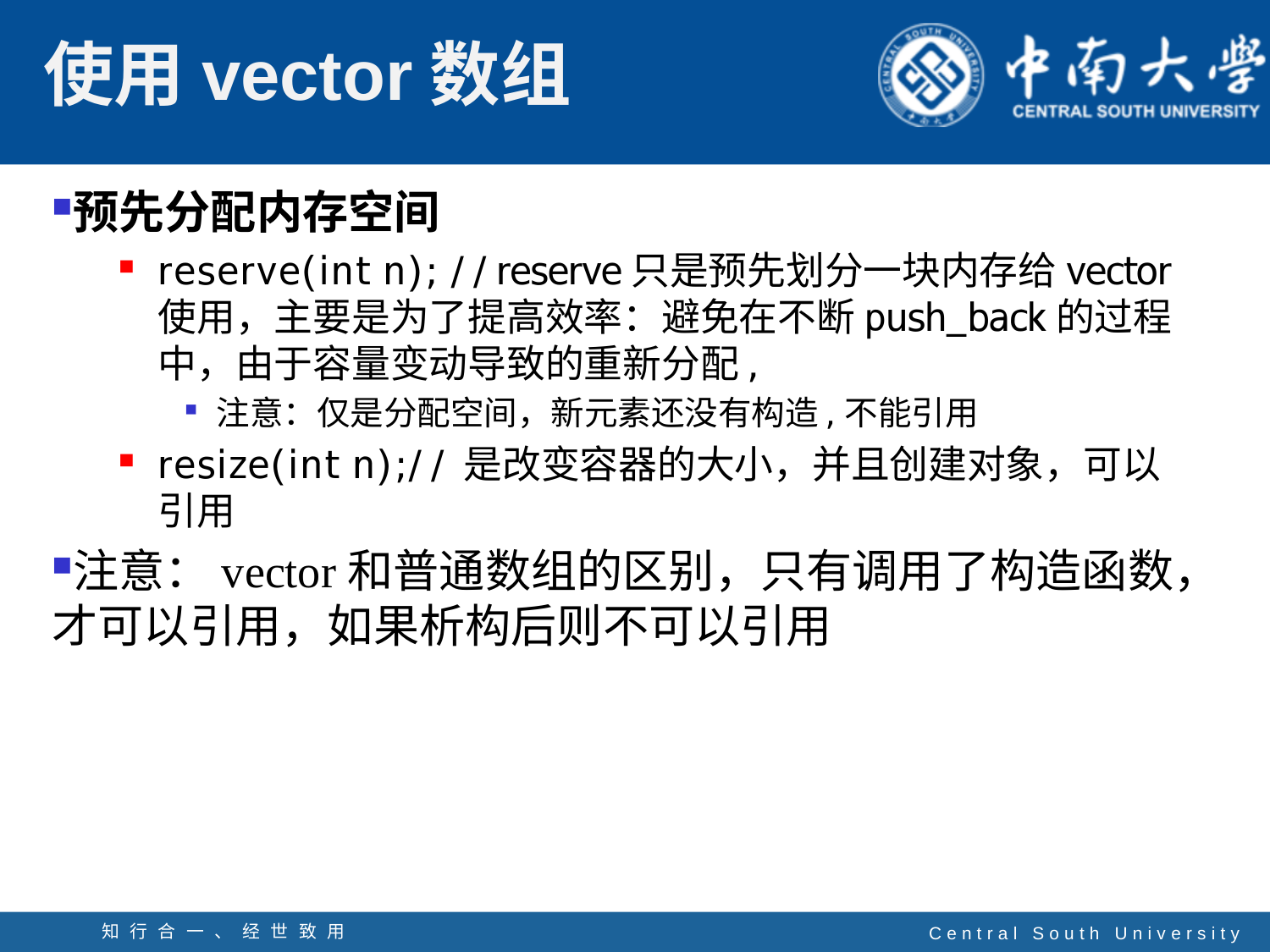

预先分配内存空间
reserve(int n); //reserve只是预先划分一块内存给vector使用，主要是为了提高效率：避免在不断push_back的过程中，由于容量变动导致的重新分配,
注意：仅是分配空间，新元素还没有构造,不能引用
resize(int n);//是改变容器的大小，并且创建对象，可以引用
注意：vector和普通数组的区别，只有调用了构造函数，才可以引用，如果析构后则不可以引用

知行合一、经世致用
自强不息 厚德载物
Central South University
24